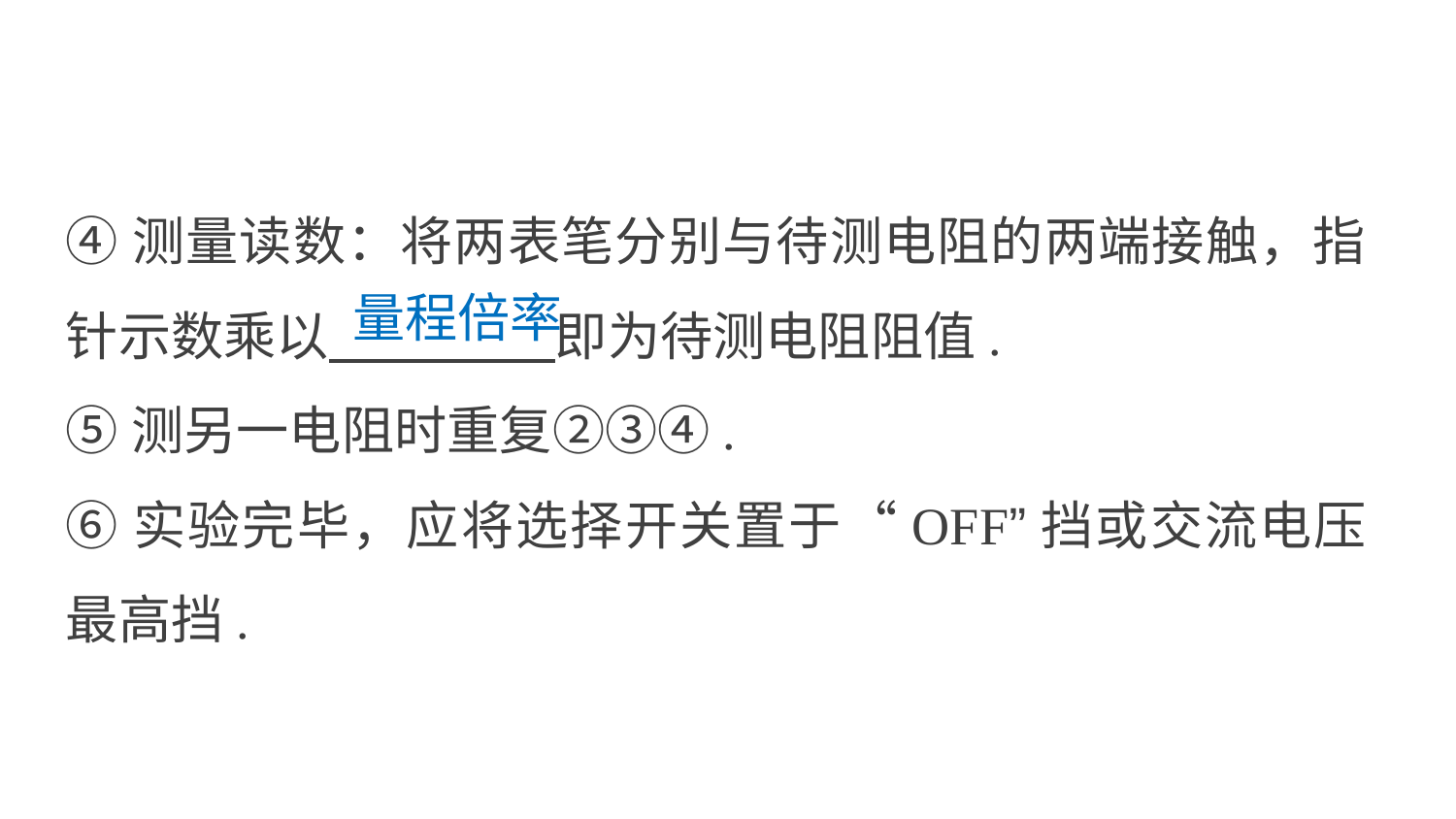

④测量读数：将两表笔分别与待测电阻的两端接触，指针示数乘以                   即为待测电阻阻值.
⑤测另一电阻时重复②③④.
⑥实验完毕，应将选择开关置于“OFF”挡或交流电压最高挡.
量程倍率